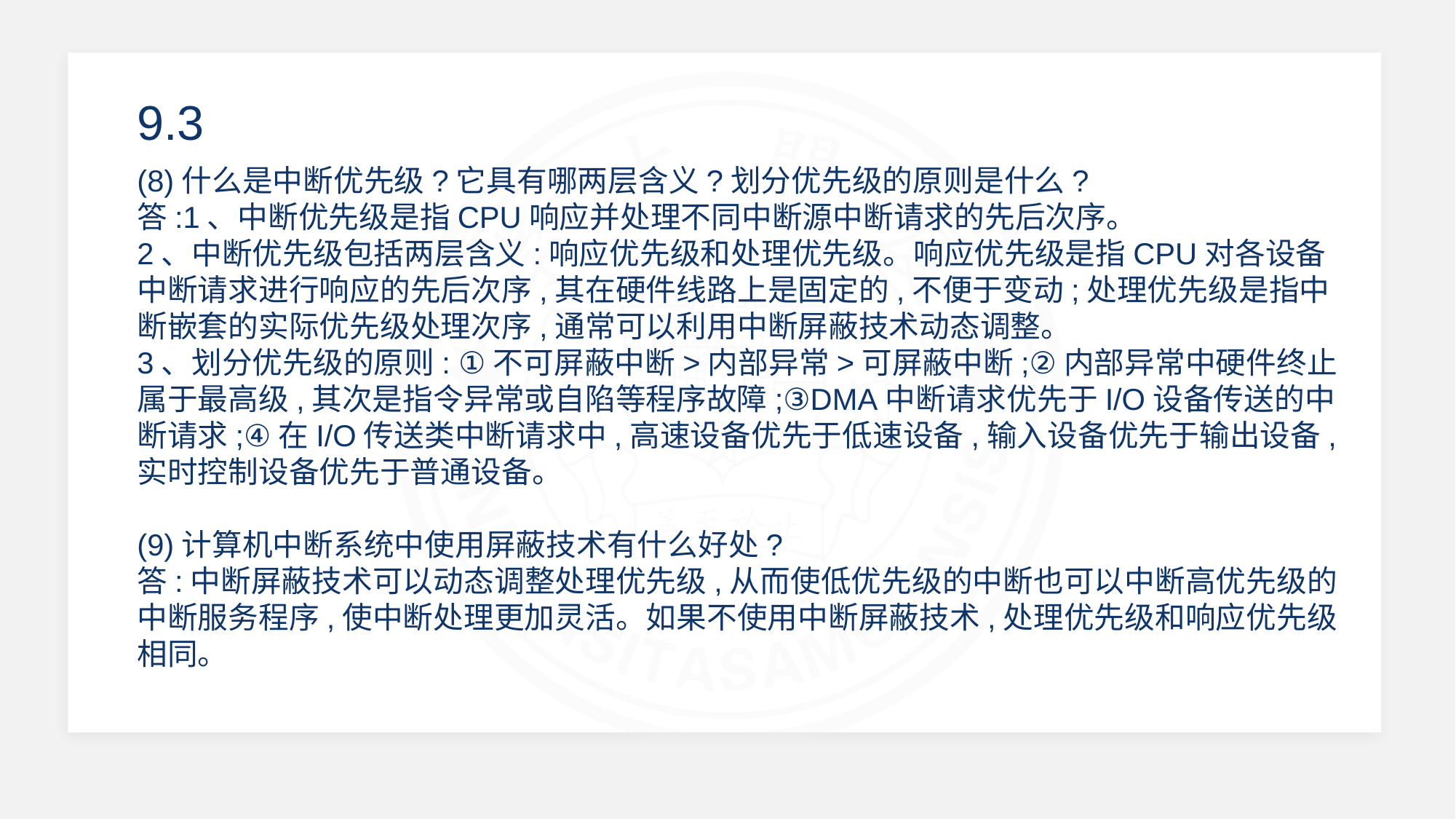

9.3
(8)什么是中断优先级?它具有哪两层含义?划分优先级的原则是什么?
答:1、中断优先级是指CPU响应并处理不同中断源中断请求的先后次序。
2、中断优先级包括两层含义:响应优先级和处理优先级。响应优先级是指CPU对各设备中断请求进行响应的先后次序,其在硬件线路上是固定的,不便于变动;处理优先级是指中断嵌套的实际优先级处理次序,通常可以利用中断屏蔽技术动态调整。
3、划分优先级的原则: ①不可屏蔽中断>内部异常>可屏蔽中断;②内部异常中硬件终止属于最高级,其次是指令异常或自陷等程序故障;③DMA中断请求优先于I/O设备传送的中断请求;④在I/O传送类中断请求中,高速设备优先于低速设备,输入设备优先于输出设备,实时控制设备优先于普通设备。

(9)计算机中断系统中使用屏蔽技术有什么好处?
答:中断屏蔽技术可以动态调整处理优先级,从而使低优先级的中断也可以中断高优先级的中断服务程序,使中断处理更加灵活。如果不使用中断屏蔽技术,处理优先级和响应优先级相同。